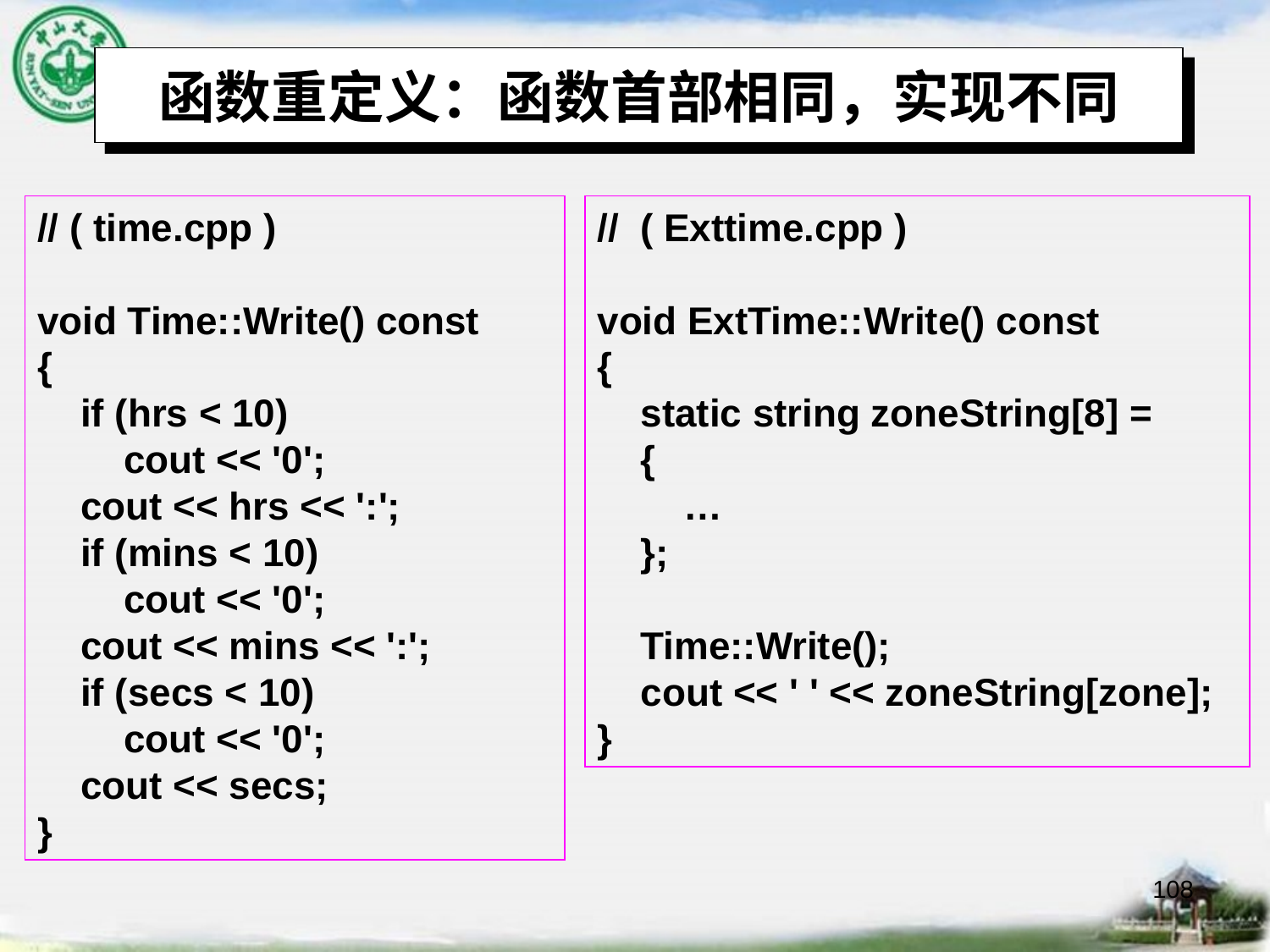

# 函数重定义：函数首部相同，实现不同
// ( time.cpp )

void Time::Write() const
{
    if (hrs < 10)
        cout << '0';
    cout << hrs << ':';
    if (mins < 10)
        cout << '0';
    cout << mins << ':';
    if (secs < 10)
        cout << '0';
    cout << secs;
}
//  ( Exttime.cpp )

void ExtTime::Write() const
{
    static string zoneString[8] =
    {
        …
    };

    Time::Write();
    cout << ' ' << zoneString[zone];
}
108